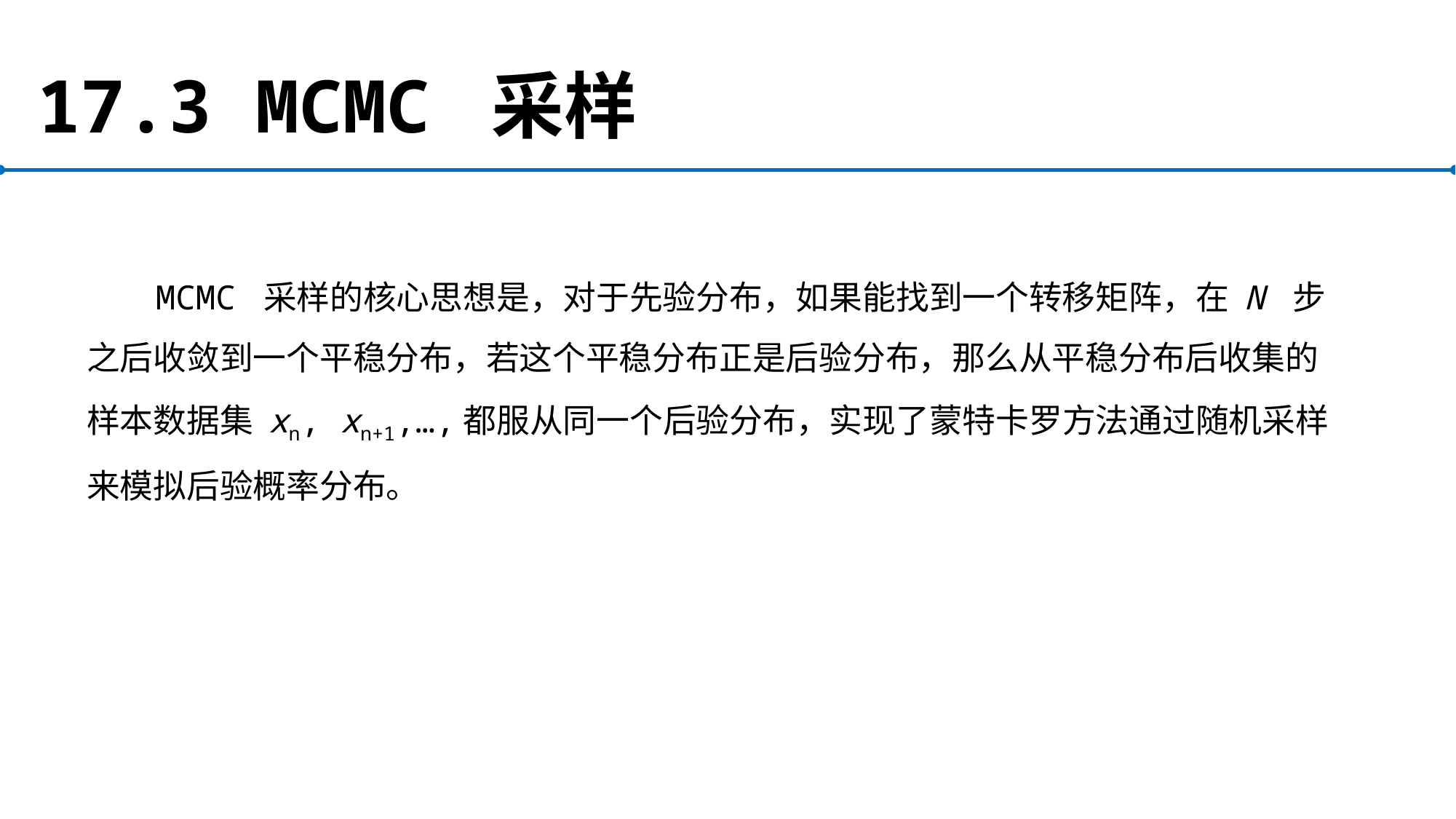

# 17.3 MCMC 采样
MCMC 采样的核心思想是，对于先验分布，如果能找到一个转移矩阵，在 N 步之后收敛到一个平稳分布，若这个平稳分布正是后验分布，那么从平稳分布后收集的样本数据集 xn, xn+1,…,都服从同一个后验分布，实现了蒙特卡罗方法通过随机采样来模拟后验概率分布。